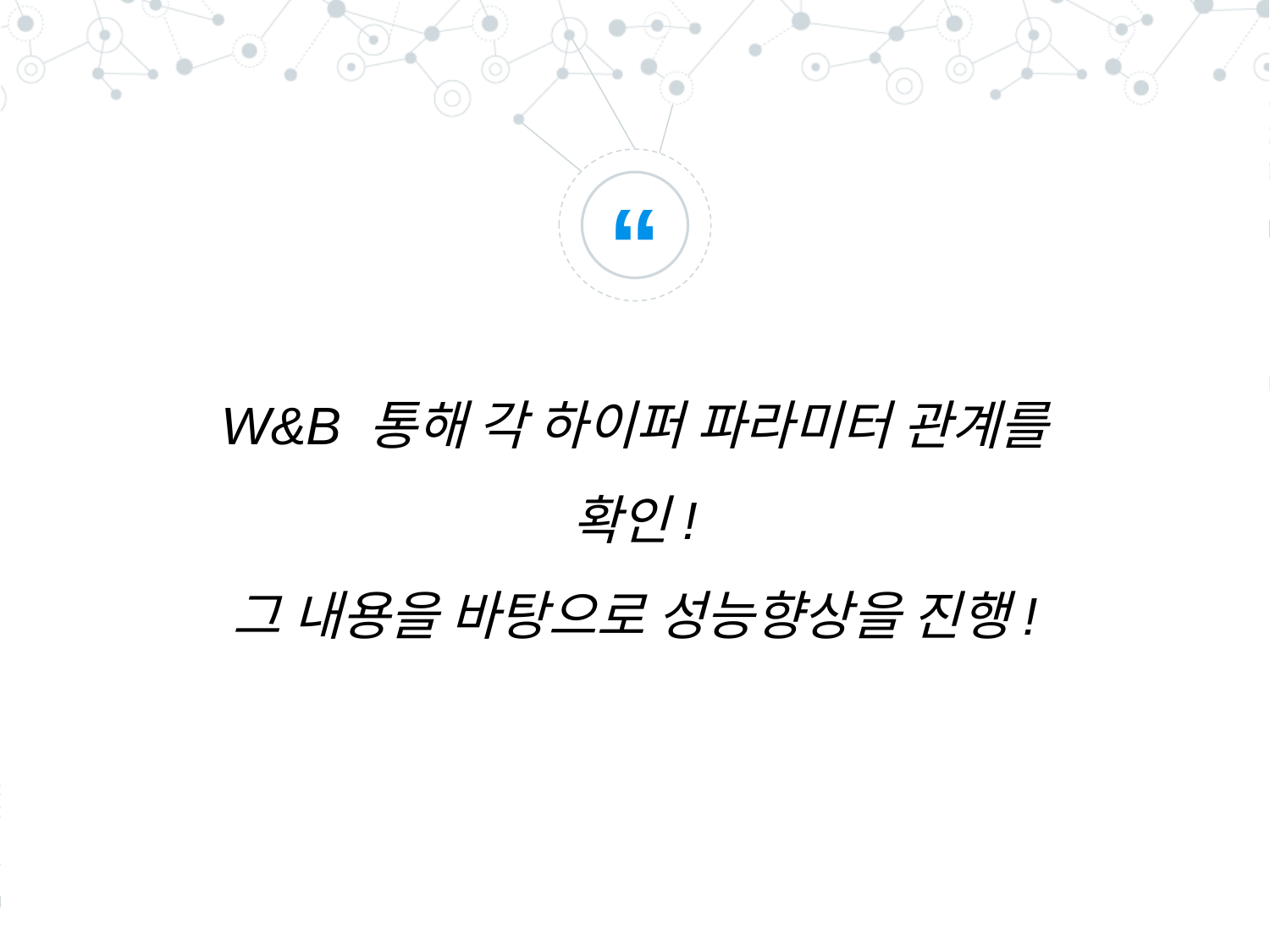

W&B 통해 각 하이퍼 파라미터 관계를 확인!
그 내용을 바탕으로 성능향상을 진행!